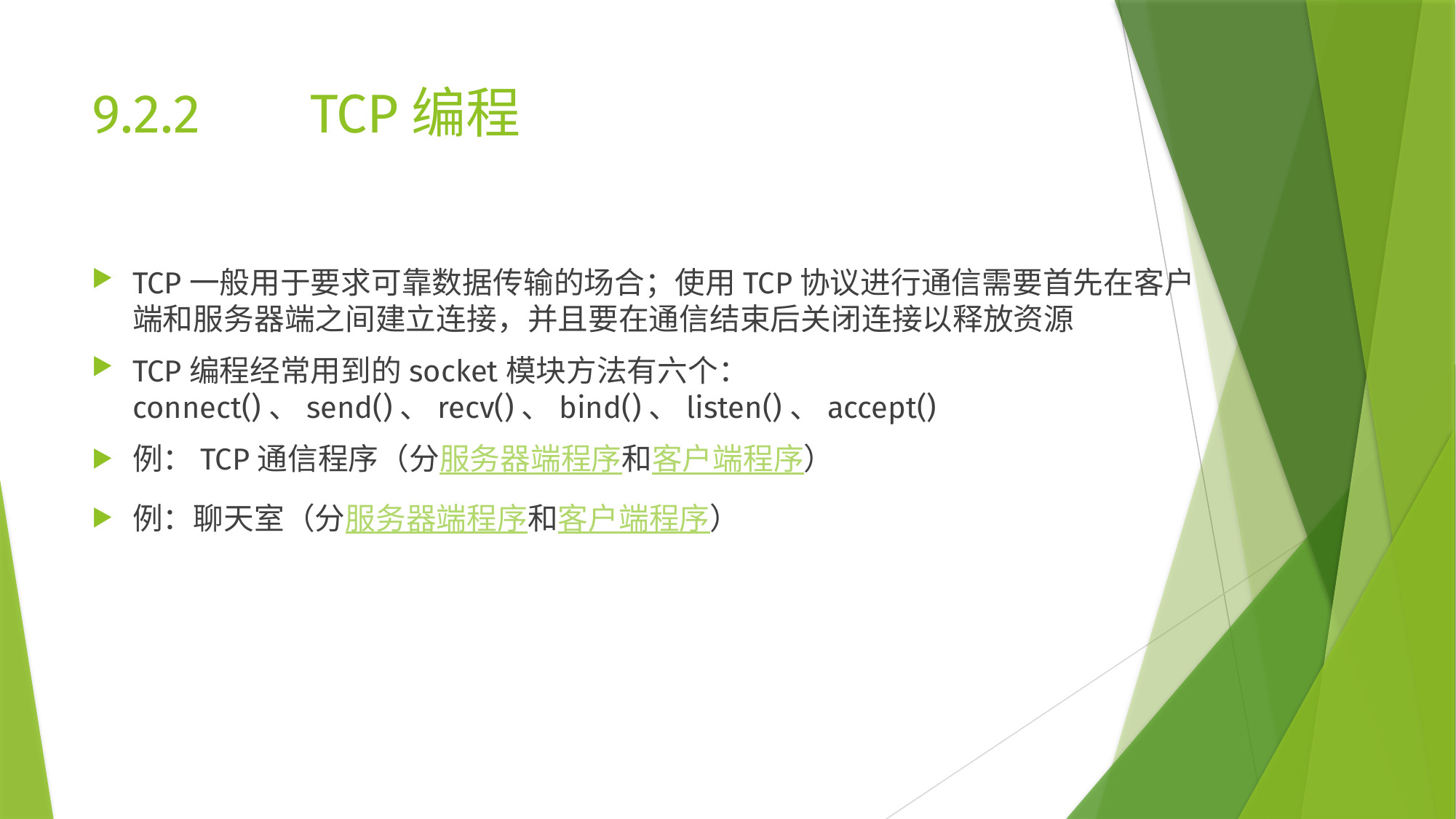

# 9.2.2	TCP编程
TCP一般用于要求可靠数据传输的场合；使用TCP协议进行通信需要首先在客户端和服务器端之间建立连接，并且要在通信结束后关闭连接以释放资源
TCP编程经常用到的socket模块方法有六个：connect()、send()、recv()、bind()、listen()、accept()
例：TCP通信程序（分服务器端程序和客户端程序）
例：聊天室（分服务器端程序和客户端程序）